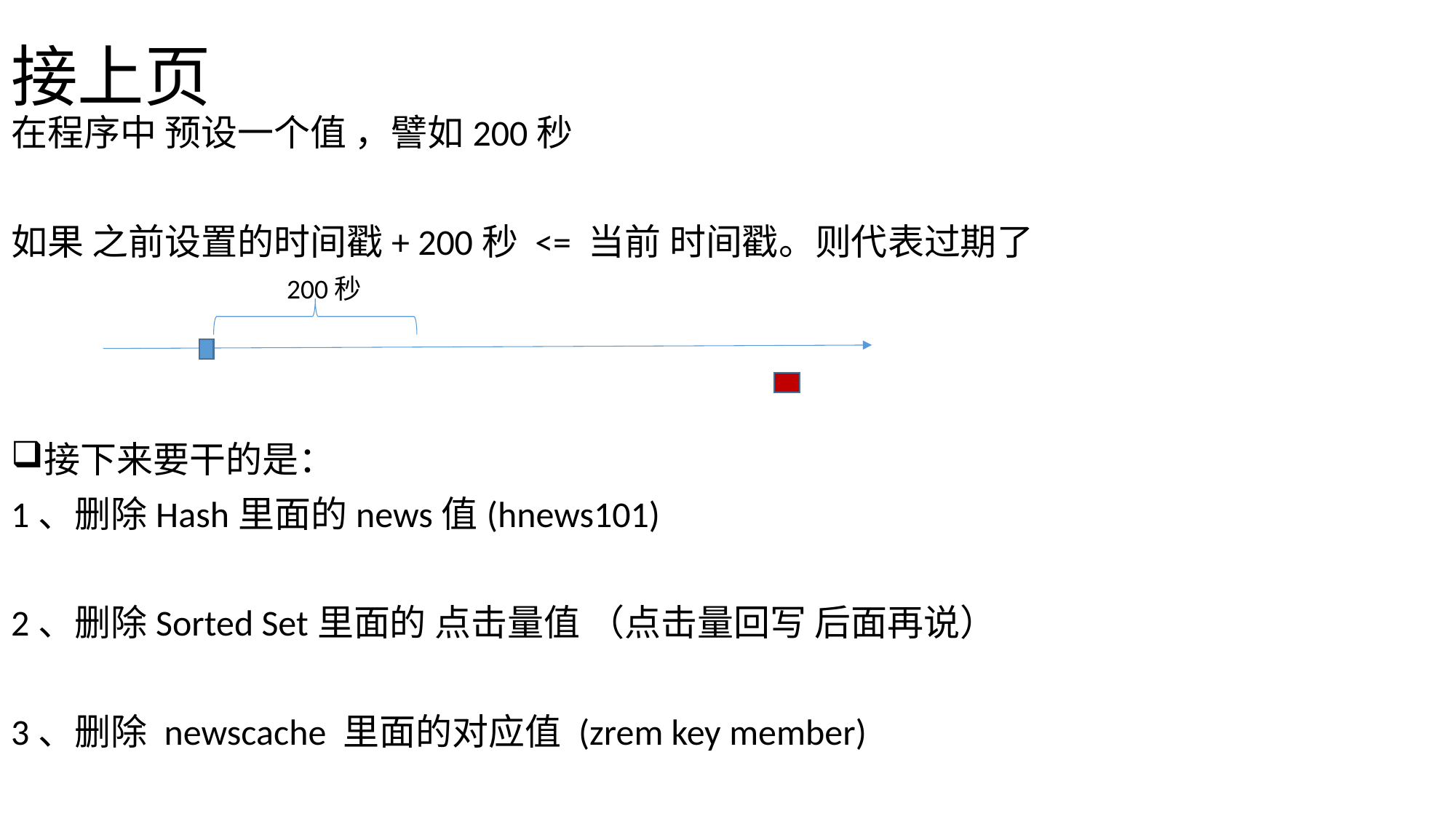

# 接上页
在程序中 预设一个值 ，譬如200秒

如果 之前设置的时间戳+ 200秒 <= 当前 时间戳。则代表过期了

接下来要干的是：
1、删除Hash里面的news值(hnews101)

2、删除Sorted Set里面的 点击量值 （点击量回写 后面再说）

3、删除 newscache 里面的对应值 (zrem key member)

200秒